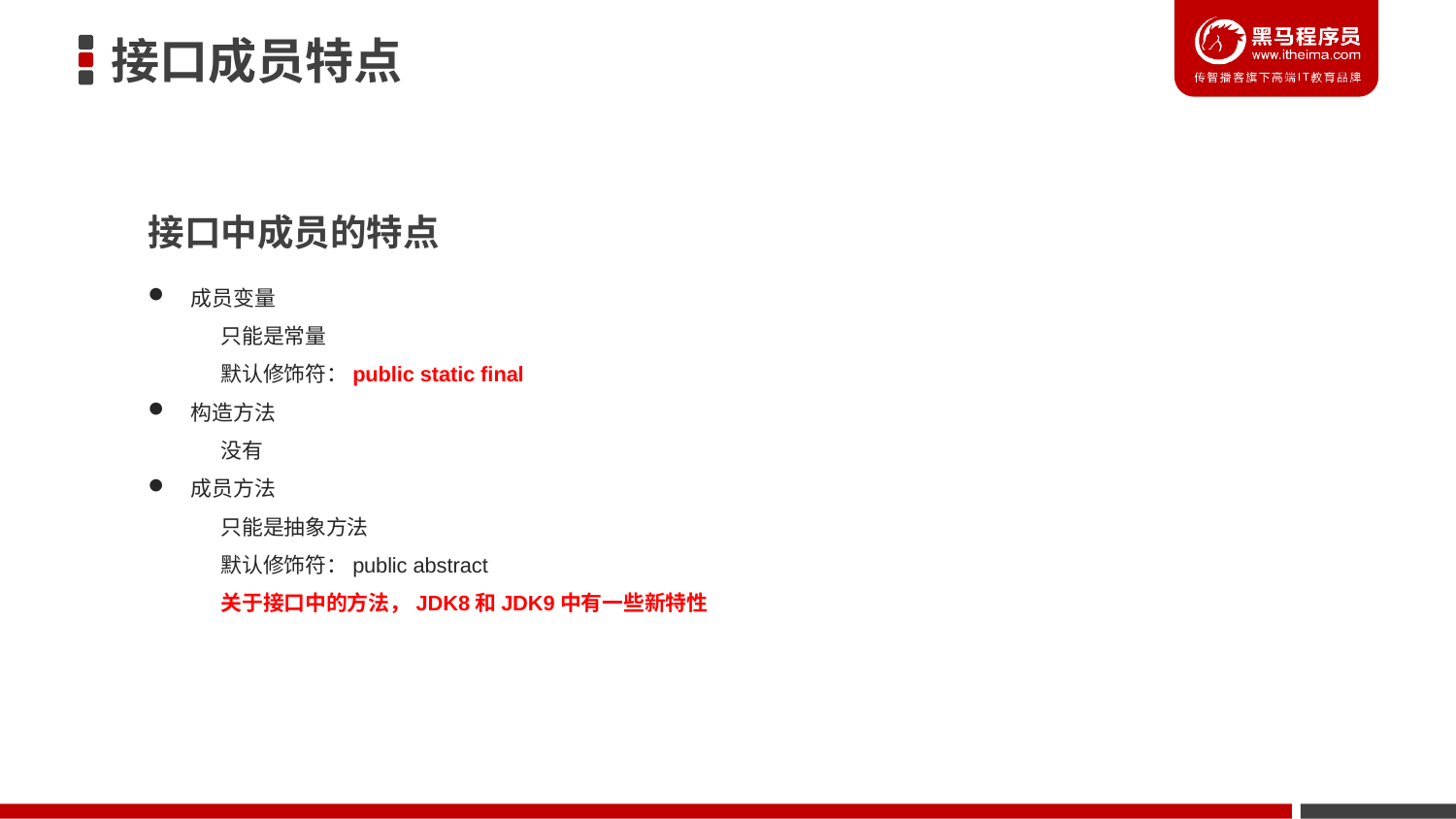

接口成员特点
接口中成员的特点
成员变量
只能是常量
默认修饰符：public static final
构造方法
没有
成员方法
只能是抽象方法
默认修饰符：public abstract
关于接口中的方法，JDK8和JDK9中有一些新特性